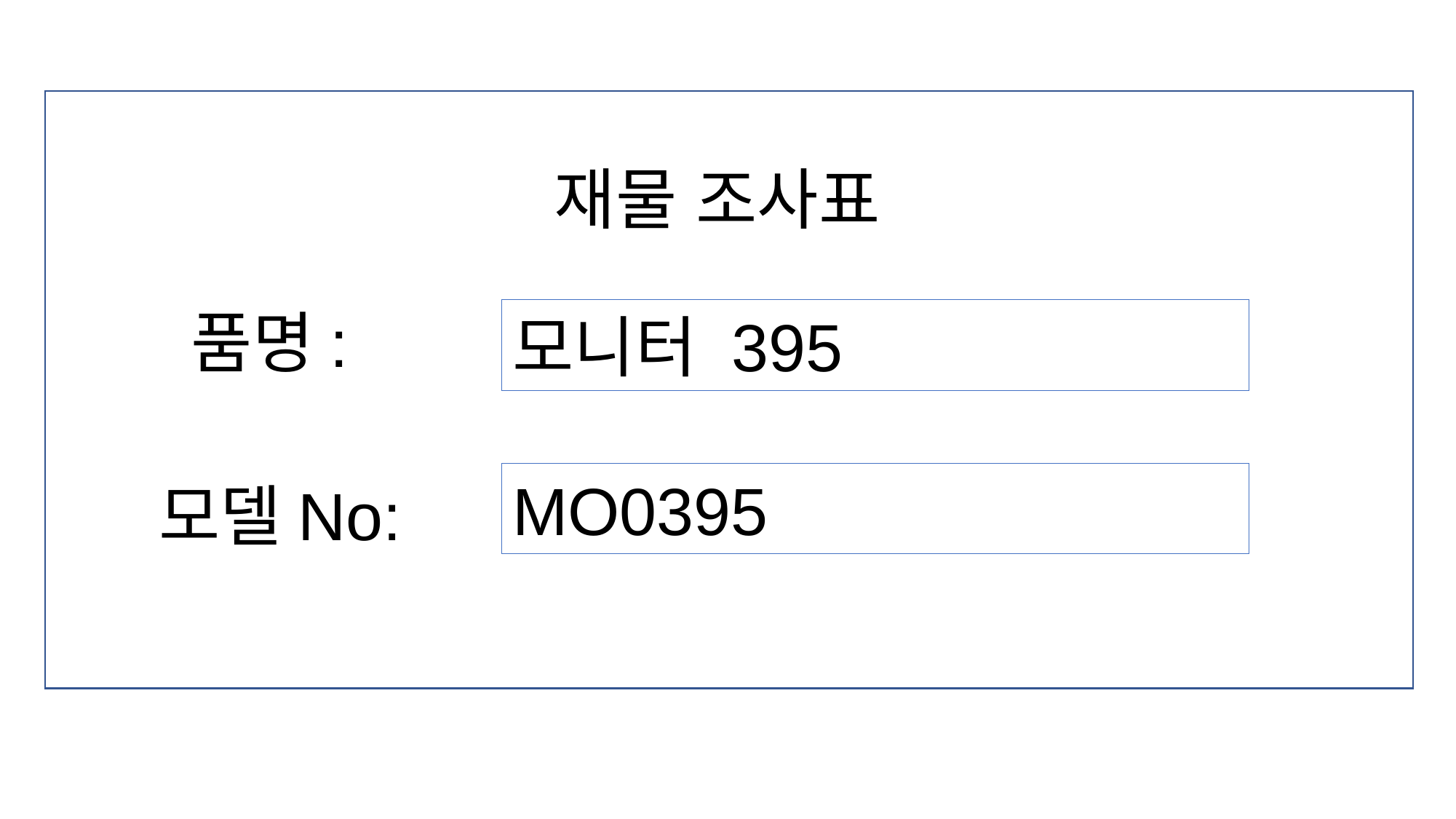

재물 조사표
품명:
모니터 395
MO0395
모델No: